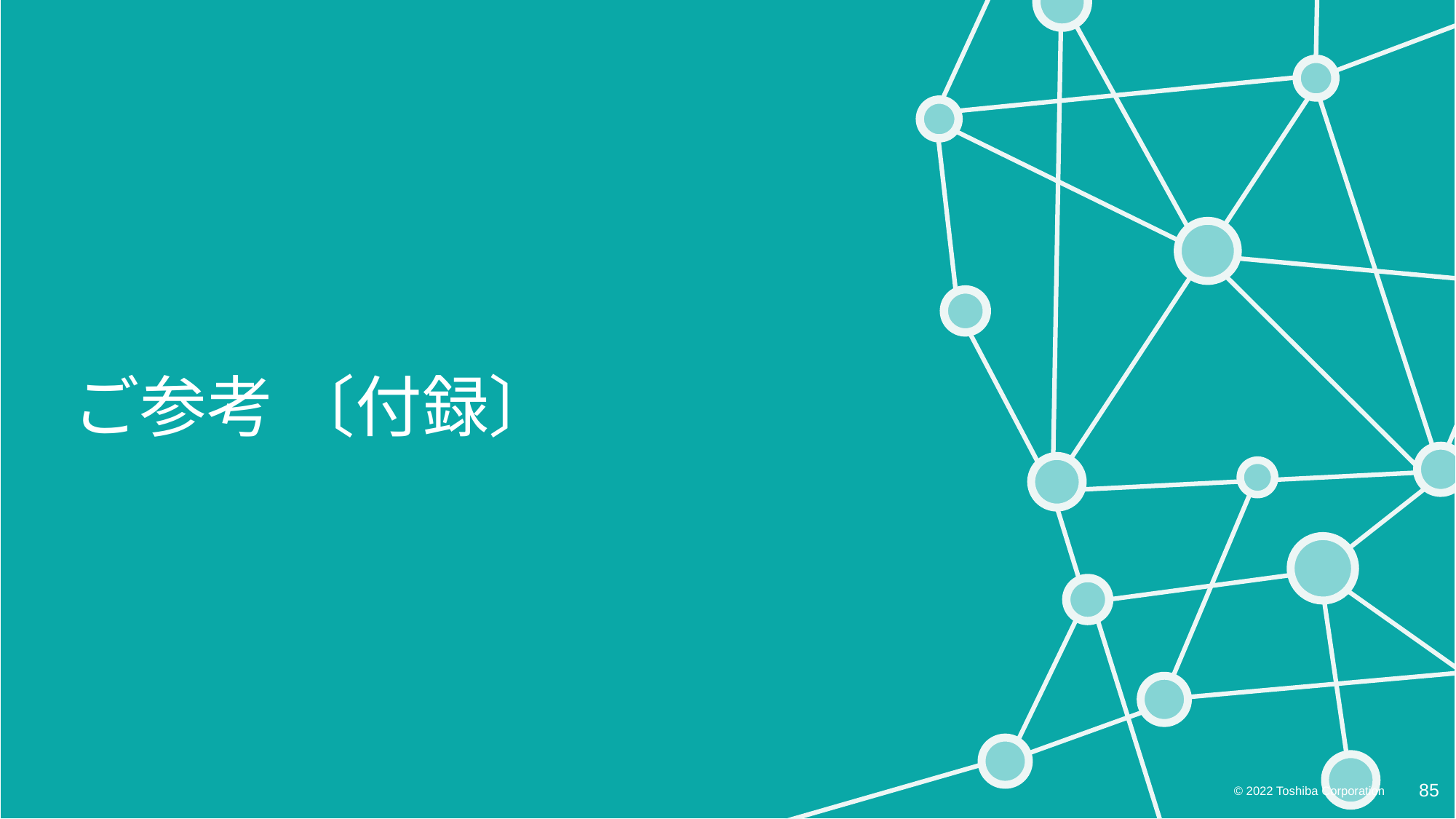

ご参考 〔付録〕
85
© 2022 Toshiba Corporation